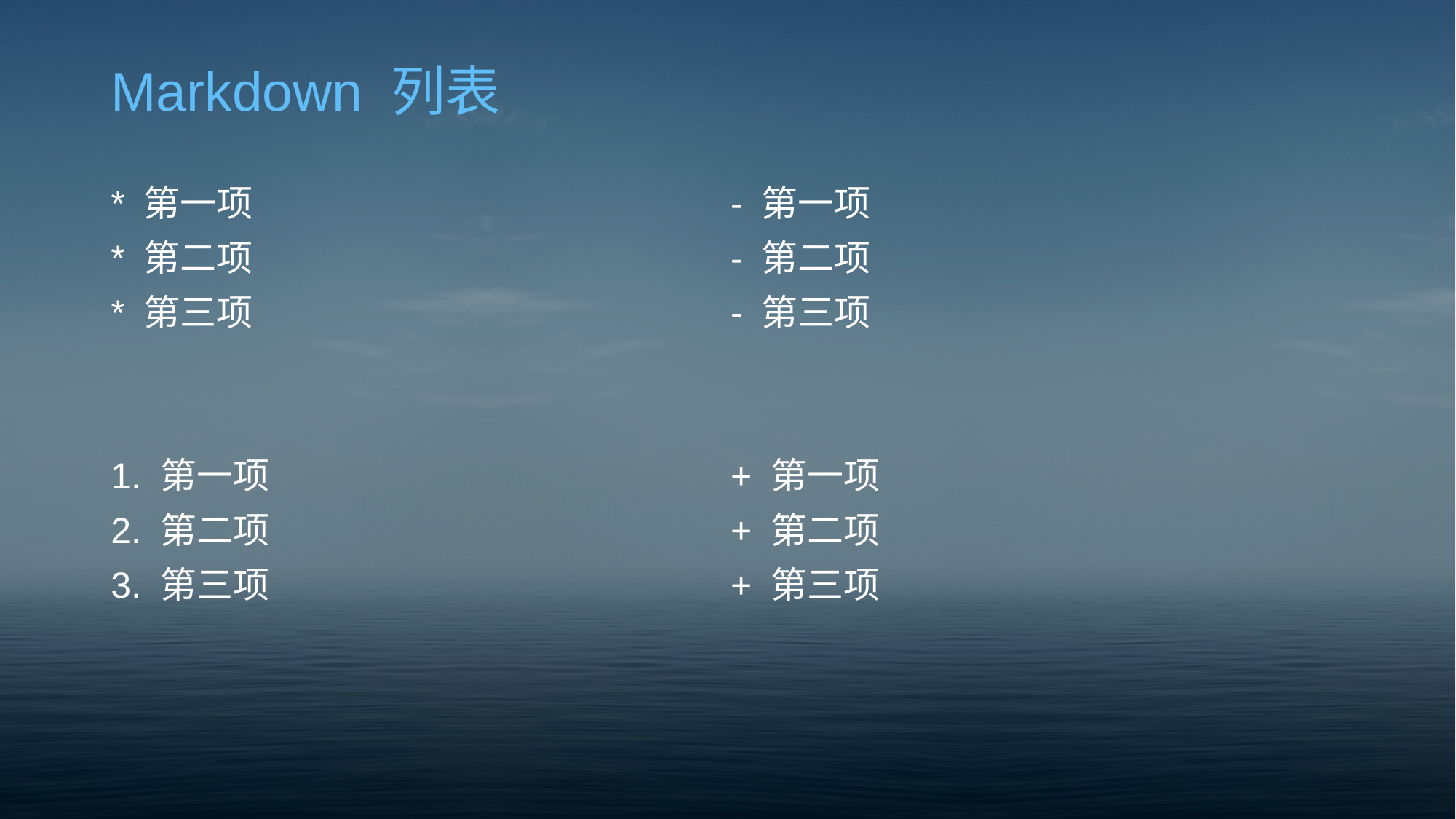

# Markdown 列表
* 第一项
* 第二项
* 第三项

1. 第一项
2. 第二项
3. 第三项

- 第一项
- 第二项
- 第三项

+ 第一项
+ 第二项
+ 第三项